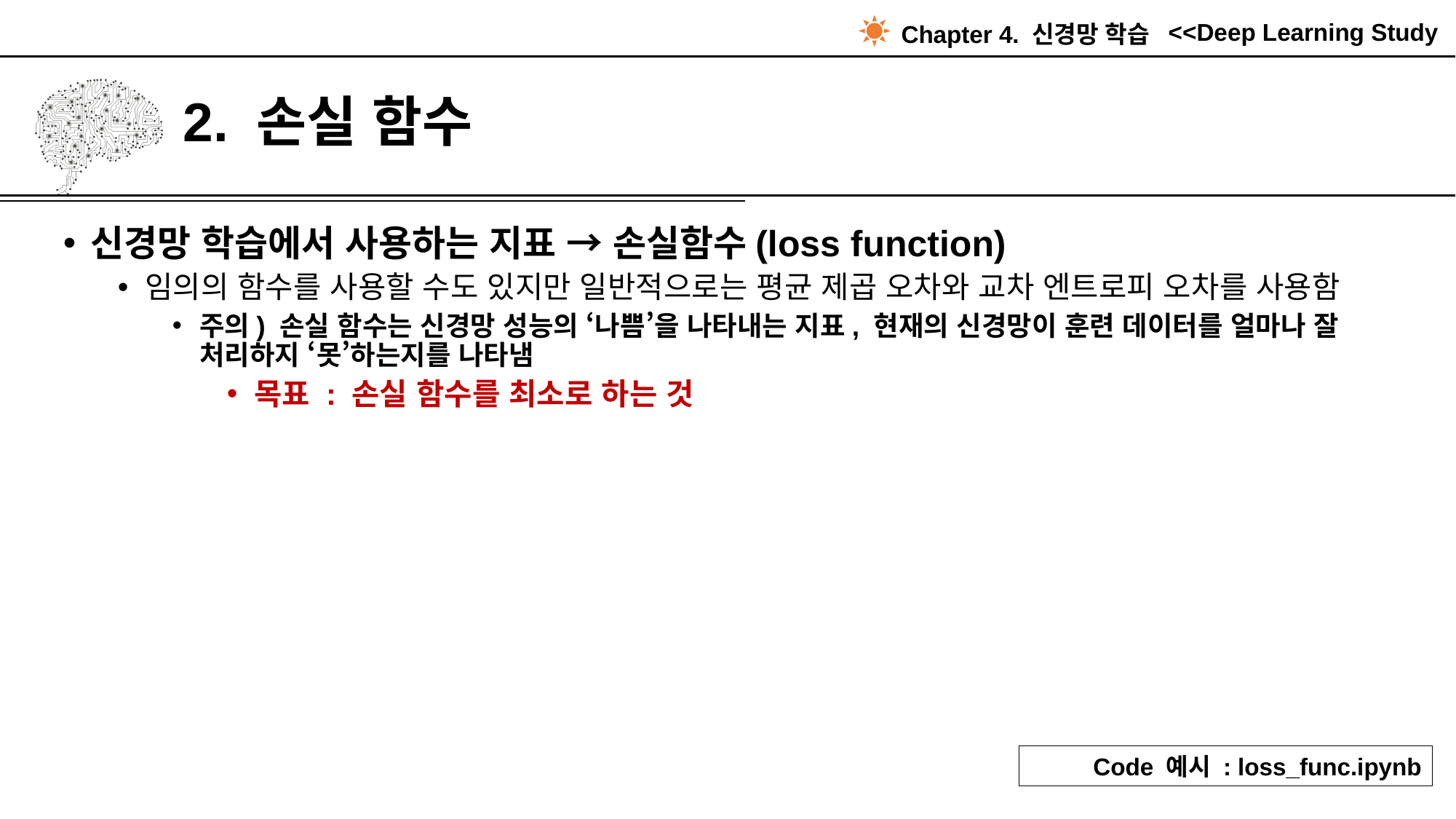

Chapter 4. 신경망 학습

# 2. 손실 함수
신경망 학습에서 사용하는 지표 → 손실함수(loss function)
임의의 함수를 사용할 수도 있지만 일반적으로는 평균 제곱 오차와 교차 엔트로피 오차를 사용함
주의) 손실 함수는 신경망 성능의 ‘나쁨’을 나타내는 지표, 현재의 신경망이 훈련 데이터를 얼마나 잘 처리하지 ‘못’하는지를 나타냄
목표 : 손실 함수를 최소로 하는 것
Code 예시 : loss_func.ipynb